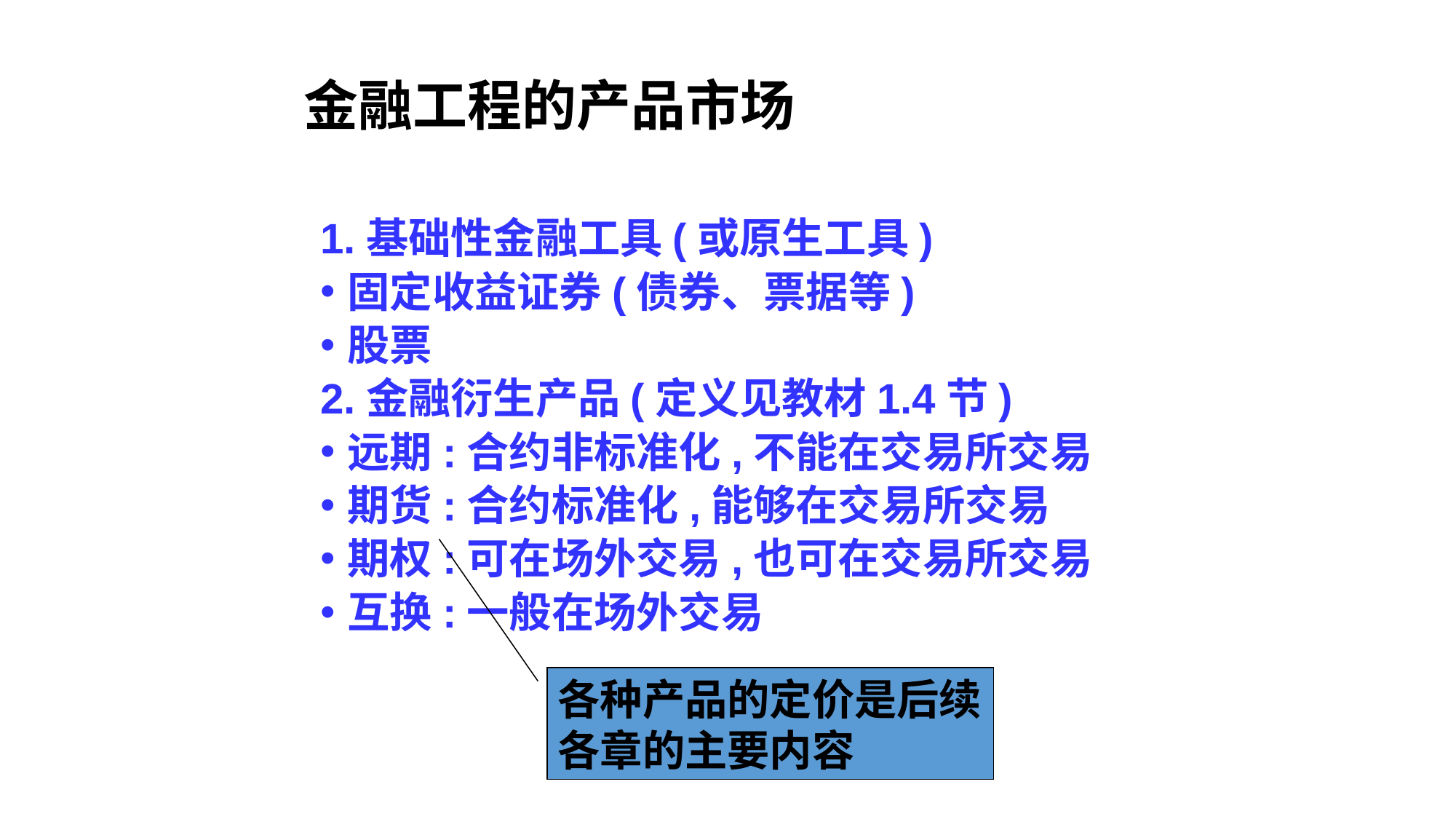

金融工程的产品市场
1.基础性金融工具(或原生工具)
固定收益证券(债券、票据等)
股票
2.金融衍生产品(定义见教材1.4节)
远期:合约非标准化,不能在交易所交易
期货:合约标准化,能够在交易所交易
期权:可在场外交易,也可在交易所交易
互换:一般在场外交易
各种产品的定价是后续各章的主要内容